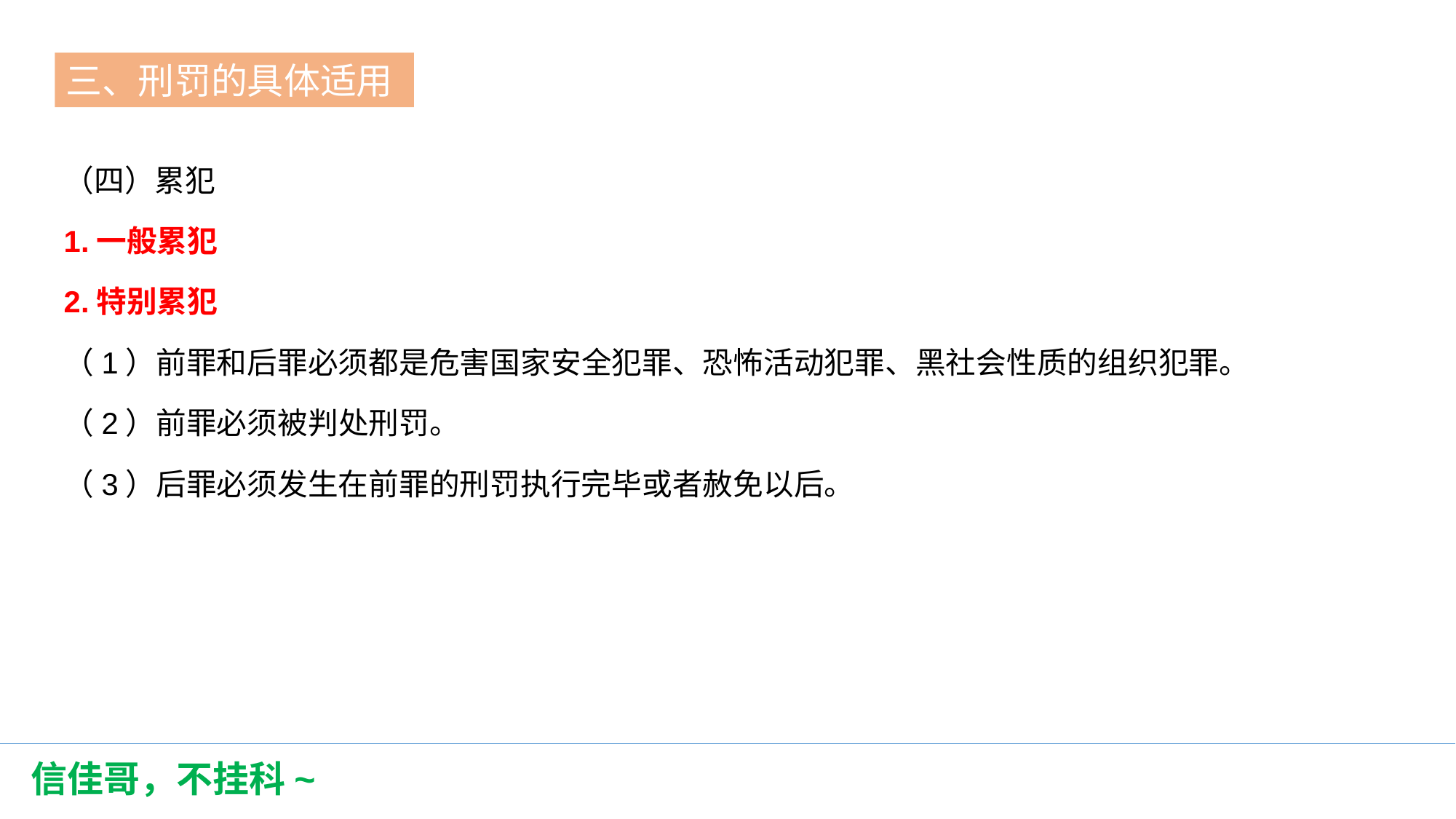

三、刑罚的具体适用
第一节
（四）累犯
1.一般累犯
2.特别累犯
（1）前罪和后罪必须都是危害国家安全犯罪、恐怖活动犯罪、黑社会性质的组织犯罪。
（2）前罪必须被判处刑罚。
（3）后罪必须发生在前罪的刑罚执行完毕或者赦免以后。